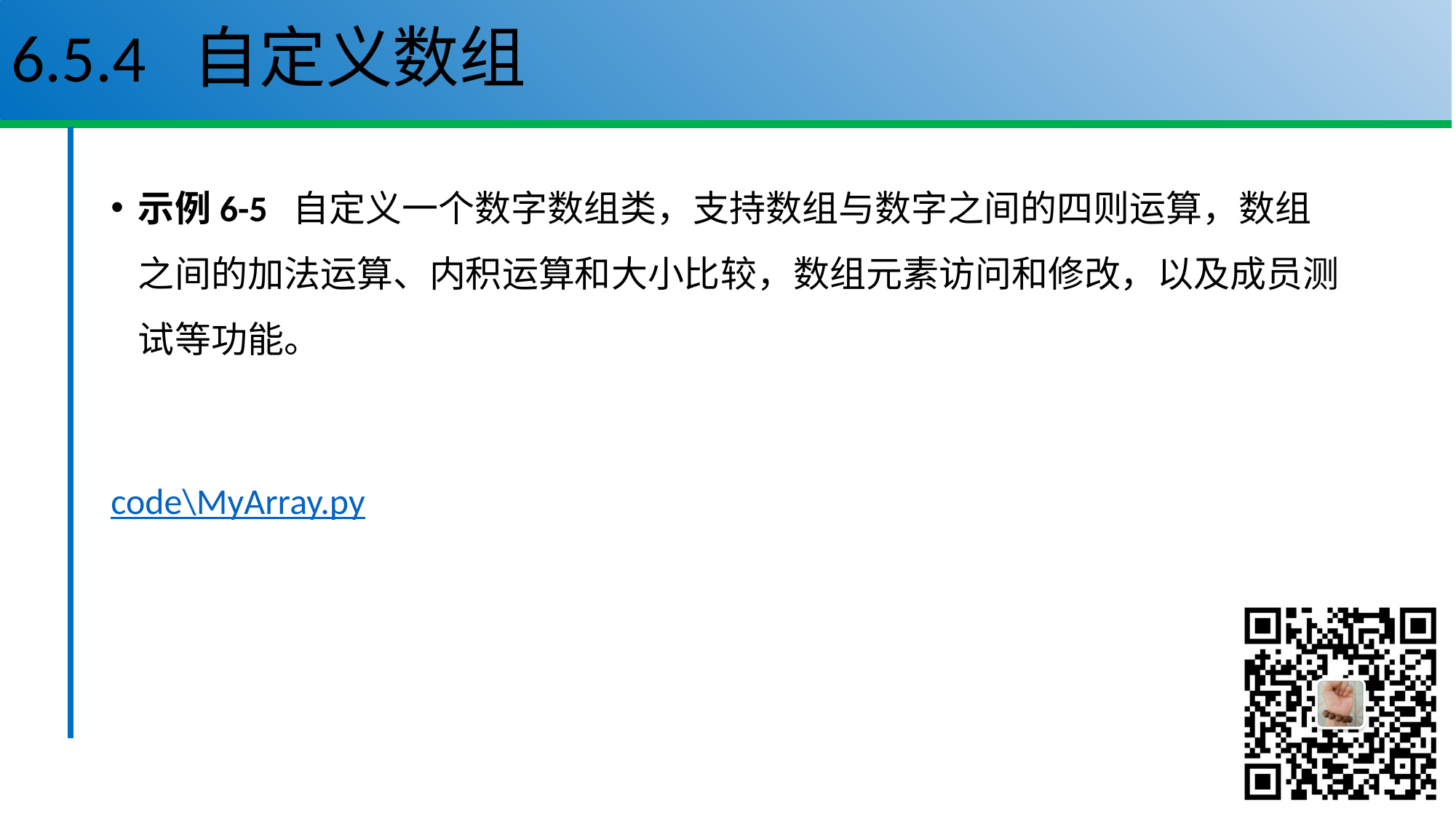

# 6.5.4  自定义数组
示例6-5  自定义一个数字数组类，支持数组与数字之间的四则运算，数组之间的加法运算、内积运算和大小比较，数组元素访问和修改，以及成员测试等功能。

code\MyArray.py
56